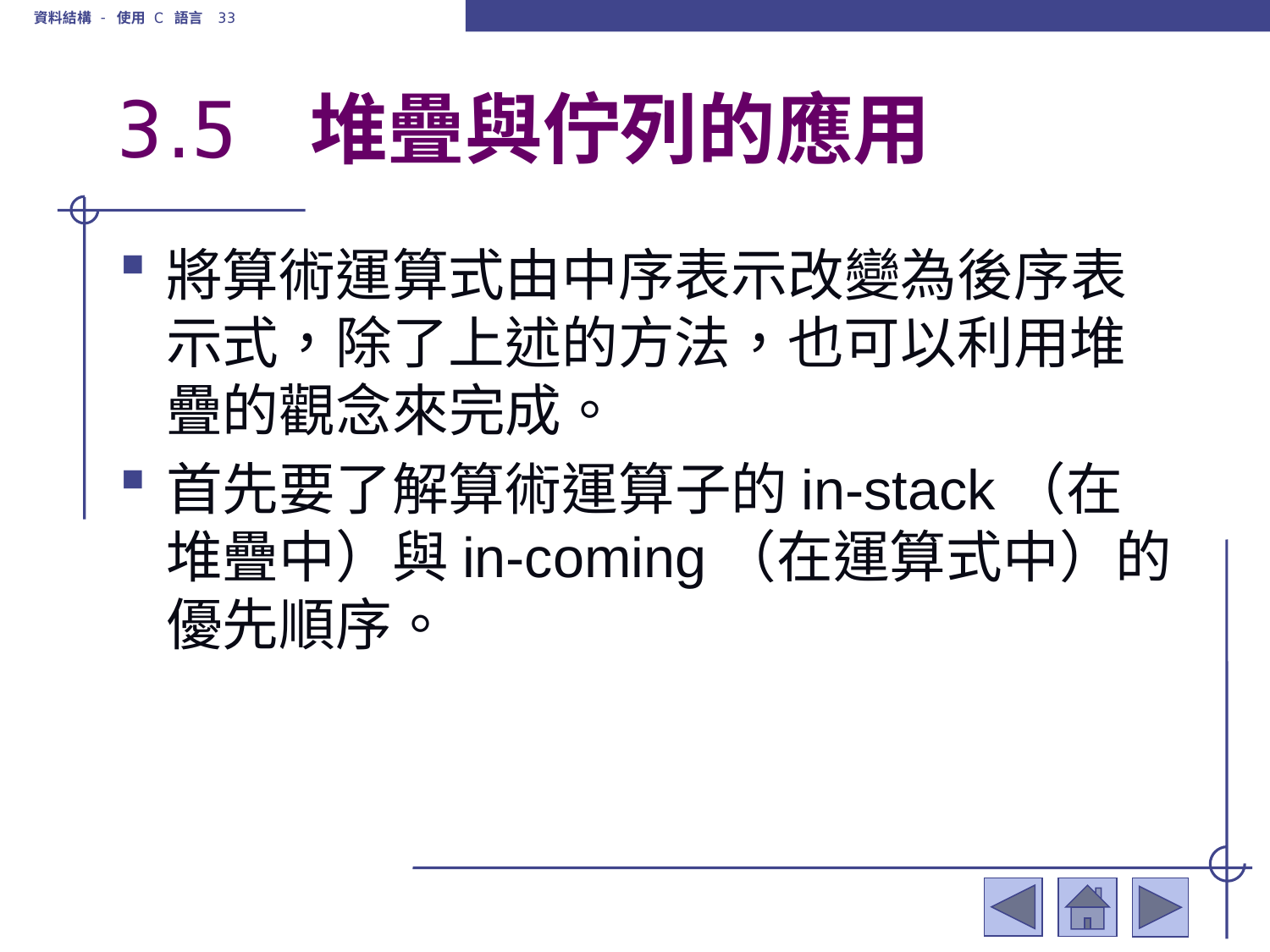

資料結構 - 使用 C 語言   33
# 3.5	  堆疊與佇列的應用
將算術運算式由中序表示改變為後序表示式，除了上述的方法，也可以利用堆疊的觀念來完成。
首先要了解算術運算子的in-stack（在堆疊中）與in-coming（在運算式中）的優先順序。